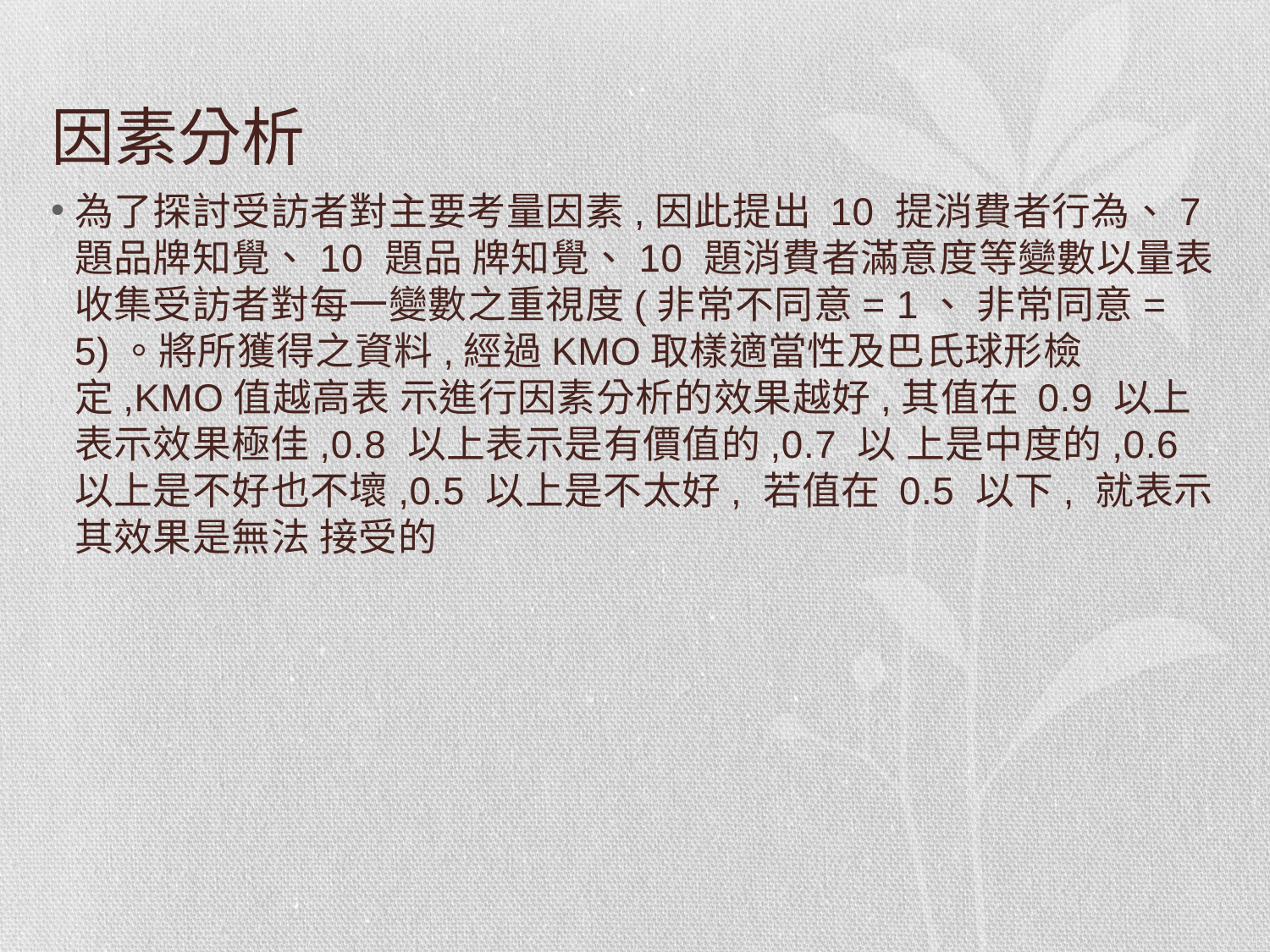

# 因素分析
為了探討受訪者對主要考量因素,因此提出 10 提消費者行為、7 題品牌知覺、10 題品 牌知覺、10 題消費者滿意度等變數以量表收集受訪者對每一變數之重視度(非常不同意= 1、 非常同意= 5)。將所獲得之資料,經過KMO取樣適當性及巴氏球形檢定,KMO值越高表 示進行因素分析的效果越好,其值在 0.9 以上表示效果極佳,0.8 以上表示是有價值的,0.7 以 上是中度的,0.6 以上是不好也不壞,0.5 以上是不太好, 若值在 0.5 以下, 就表示其效果是無法 接受的